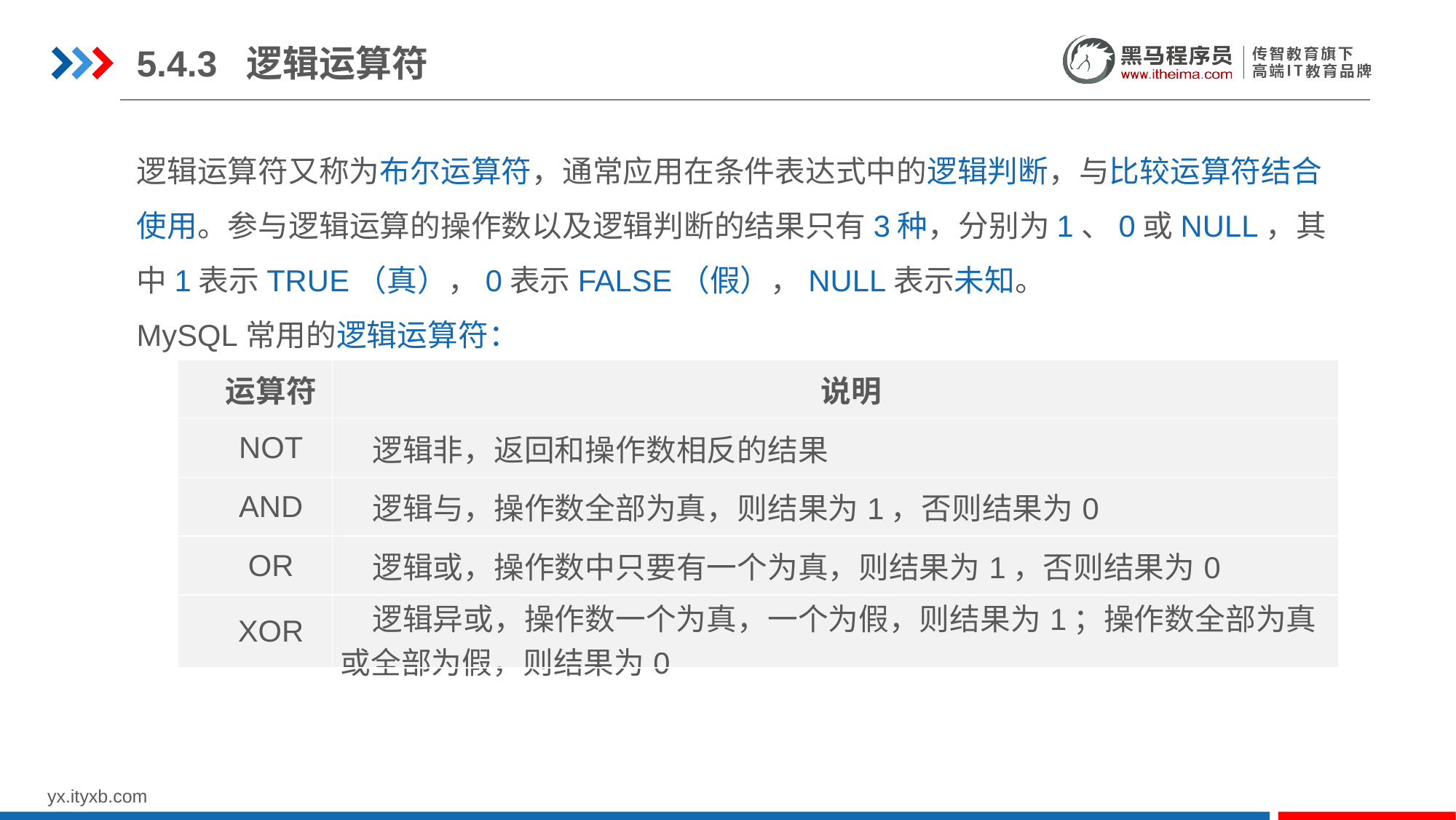

5.4.3  逻辑运算符
逻辑运算符又称为布尔运算符，通常应用在条件表达式中的逻辑判断，与比较运算符结合使用。参与逻辑运算的操作数以及逻辑判断的结果只有3种，分别为1、0或NULL，其中1表示TRUE（真），0表示FALSE（假），NULL表示未知。
MySQL常用的逻辑运算符：
| 运算符 | 说明 |
| --- | --- |
| NOT | 逻辑非，返回和操作数相反的结果 |
| AND | 逻辑与，操作数全部为真，则结果为1，否则结果为0 |
| OR | 逻辑或，操作数中只要有一个为真，则结果为1，否则结果为0 |
| XOR | 逻辑异或，操作数一个为真，一个为假，则结果为1；操作数全部为真或全部为假，则结果为0 |